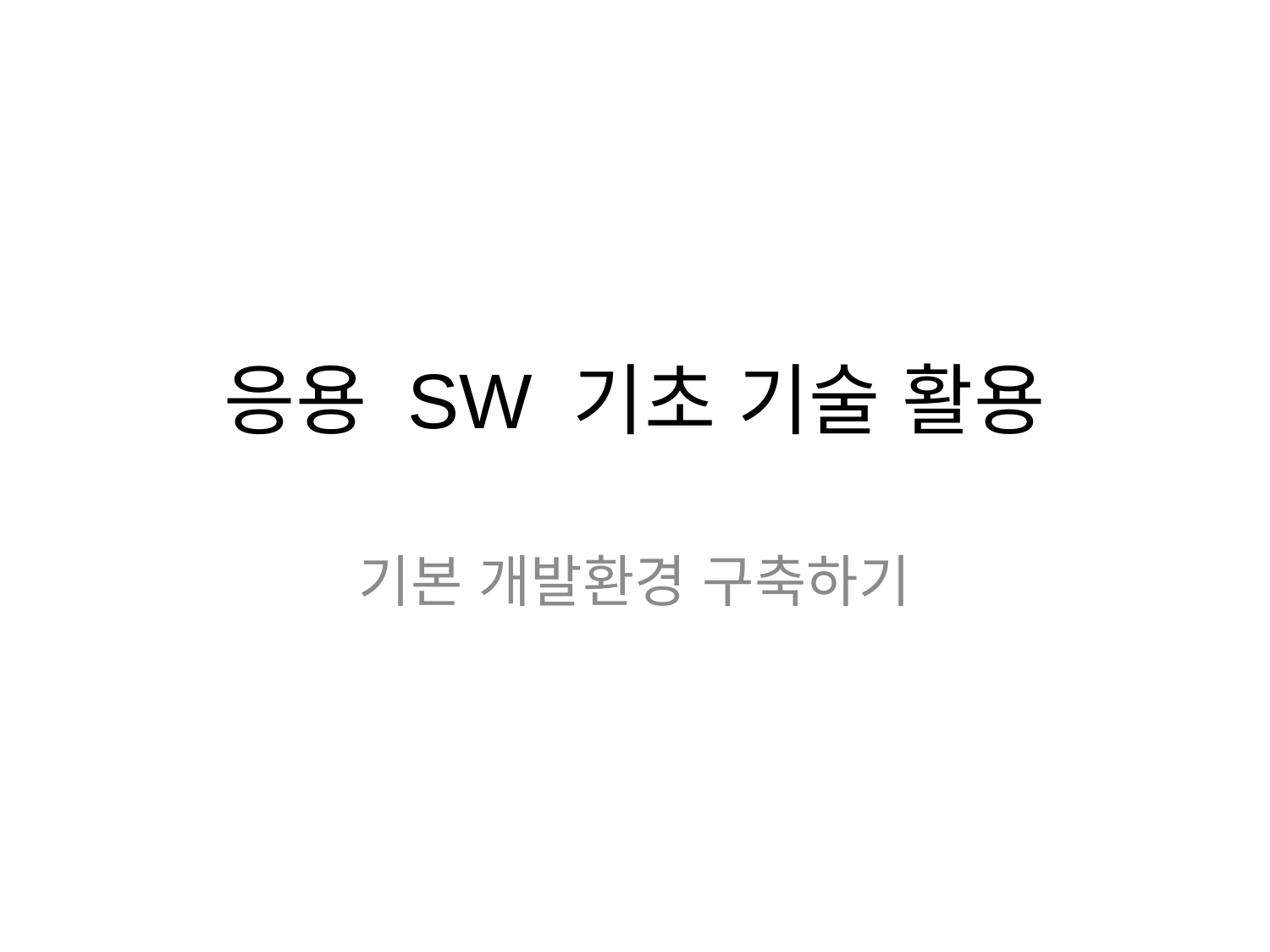

# 응용 SW 기초 기술 활용
기본 개발환경 구축하기